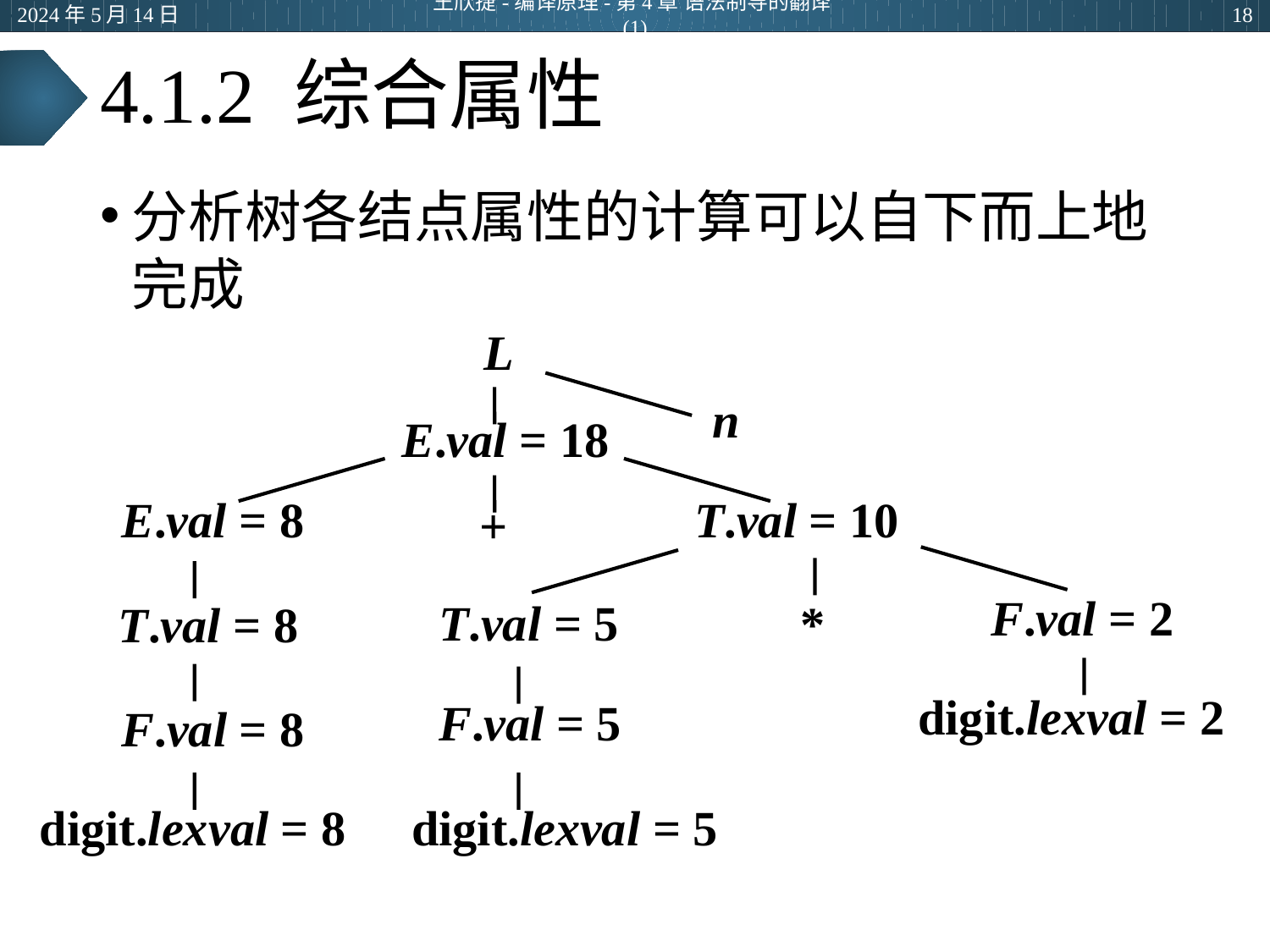

2024年5月14日
王欣捷-编译原理-第4章 语法制导的翻译(1)
18
# 4.1.2 综合属性
分析树各结点属性的计算可以自下而上地完成
L

n
E.val = 18

E.val = 8
T.val = 10
+

F.val = 2
T.val = 5
*
T.val = 8

digit.lexval = 2
F.val = 5
F.val = 8

digit.lexval = 8
digit.lexval = 5